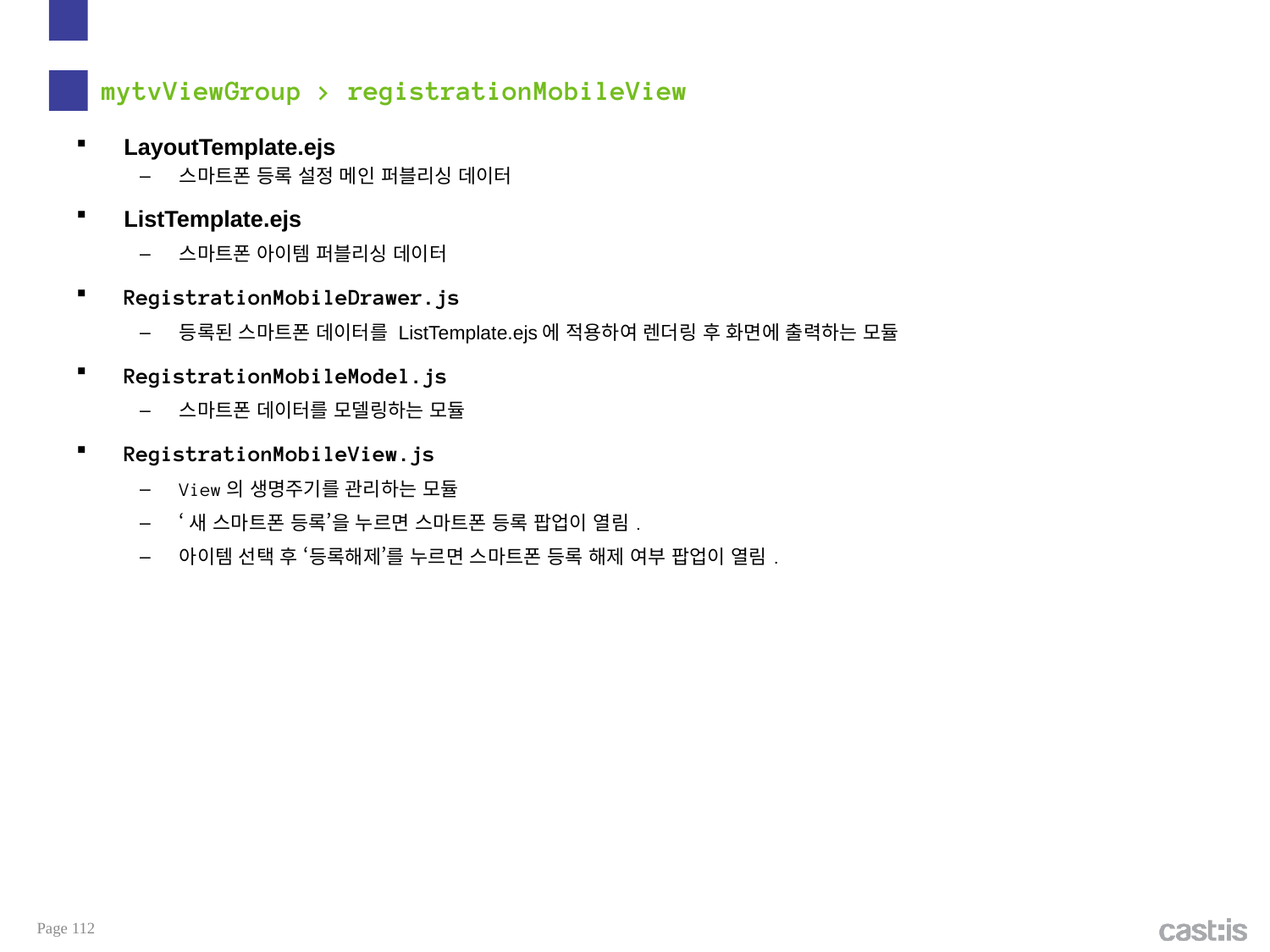

# mytvViewGroup > registrationMobileView
LayoutTemplate.ejs
스마트폰 등록 설정 메인 퍼블리싱 데이터

ListTemplate.ejs
스마트폰 아이템 퍼블리싱 데이터

RegistrationMobileDrawer.js
등록된 스마트폰 데이터를 ListTemplate.ejs에 적용하여 렌더링 후 화면에 출력하는 모듈

RegistrationMobileModel.js
스마트폰 데이터를 모델링하는 모듈

RegistrationMobileView.js
View의 생명주기를 관리하는 모듈
‘새 스마트폰 등록’을 누르면 스마트폰 등록 팝업이 열림.
아이템 선택 후 ‘등록해제’를 누르면 스마트폰 등록 해제 여부 팝업이 열림.

Page 112